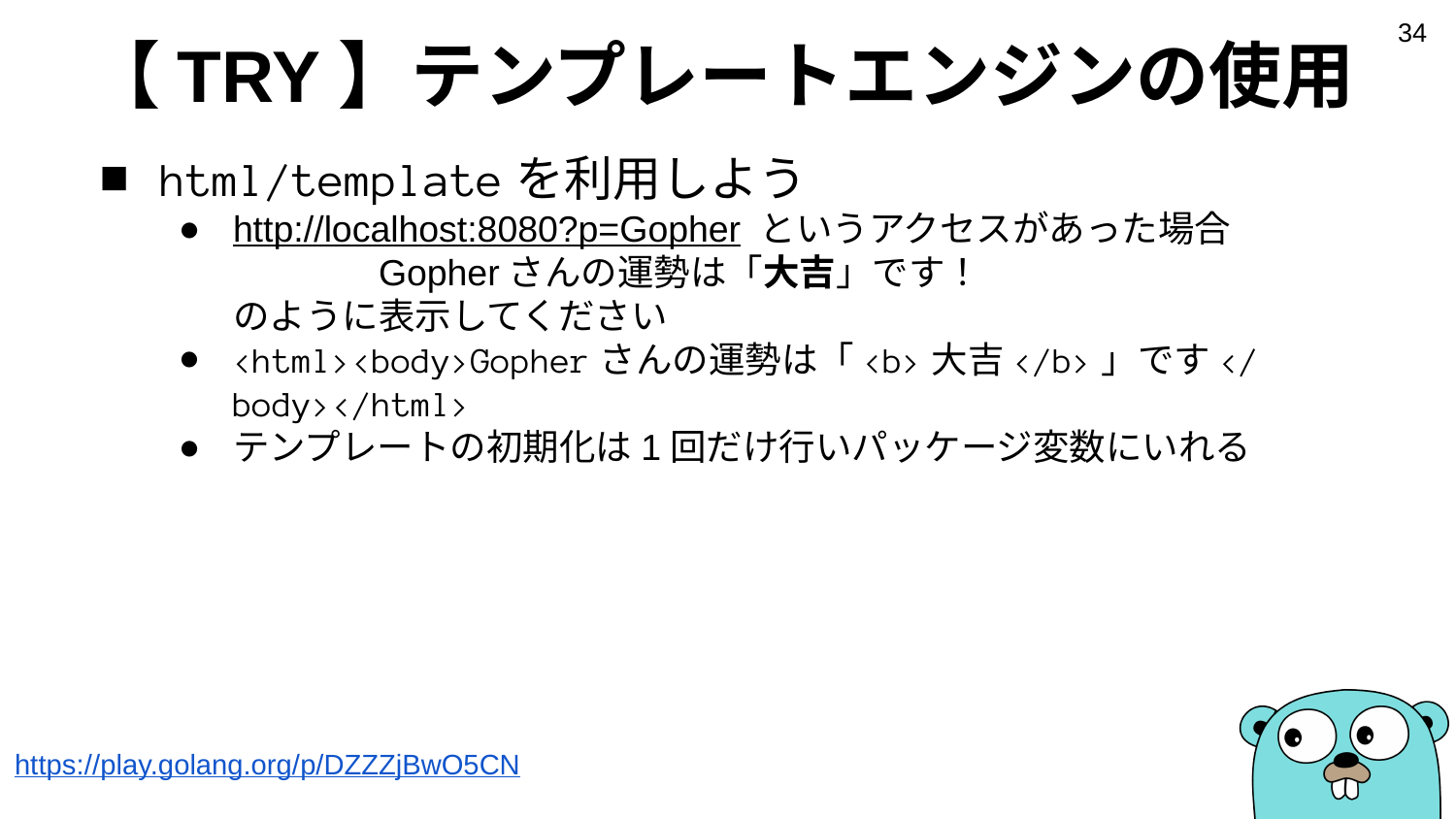

34
# 【TRY】テンプレートエンジンの使用
html/templateを利用しよう
http://localhost:8080?p=Gopher というアクセスがあった場合
	Gopherさんの運勢は「大吉」です！
のように表示してください
<html><body>Gopherさんの運勢は「<b>大吉</b>」です</body></html>
テンプレートの初期化は1回だけ行いパッケージ変数にいれる
https://play.golang.org/p/DZZZjBwO5CN